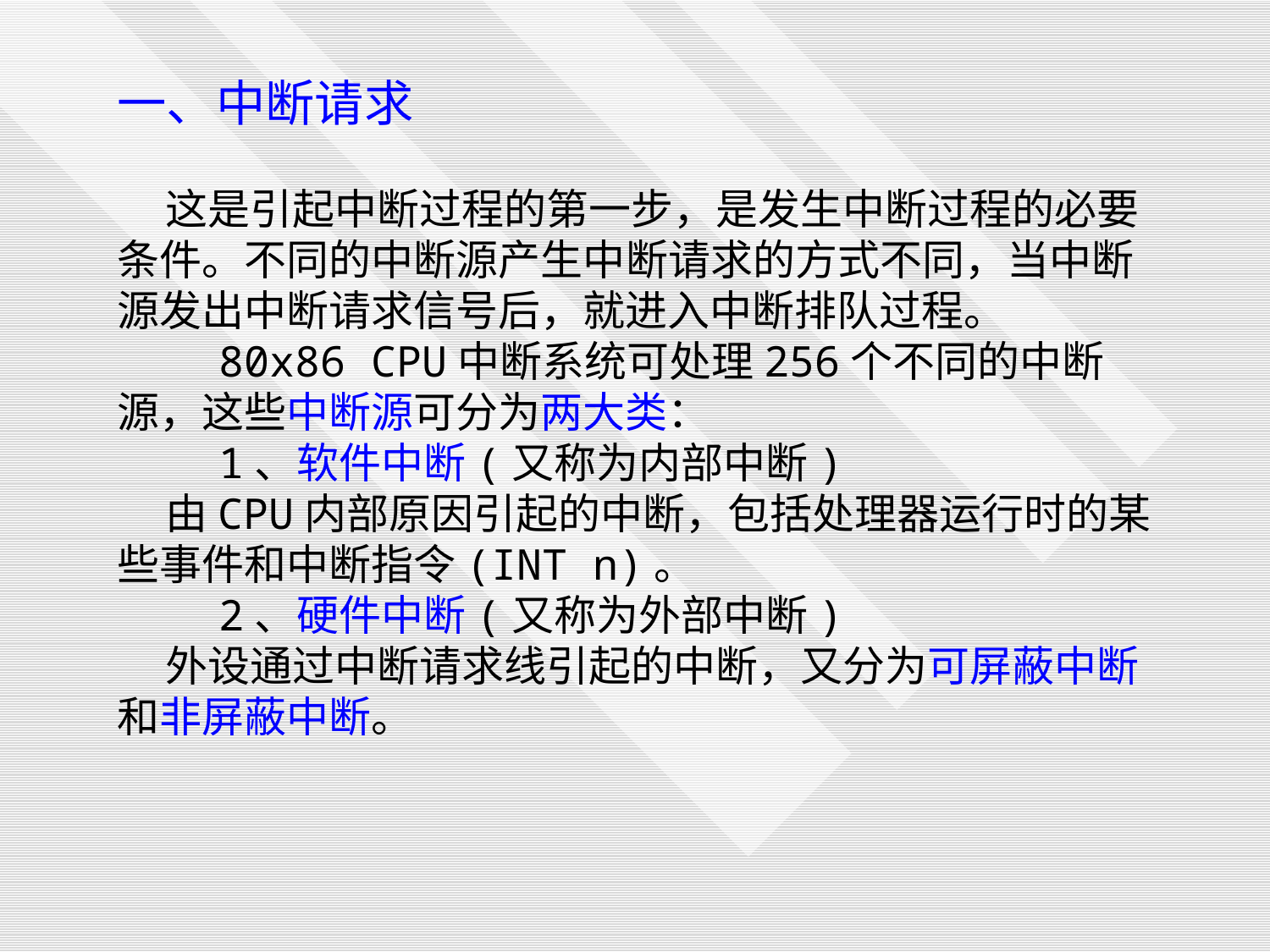

一、中断请求

    这是引起中断过程的第一步，是发生中断过程的必要条件。不同的中断源产生中断请求的方式不同，当中断源发出中断请求信号后，就进入中断排队过程。
    80x86 CPU中断系统可处理256个不同的中断源，这些中断源可分为两大类：
    1、软件中断(又称为内部中断)
    由CPU内部原因引起的中断，包括处理器运行时的某些事件和中断指令(INT n)。
    2、硬件中断(又称为外部中断)
    外设通过中断请求线引起的中断，又分为可屏蔽中断和非屏蔽中断。